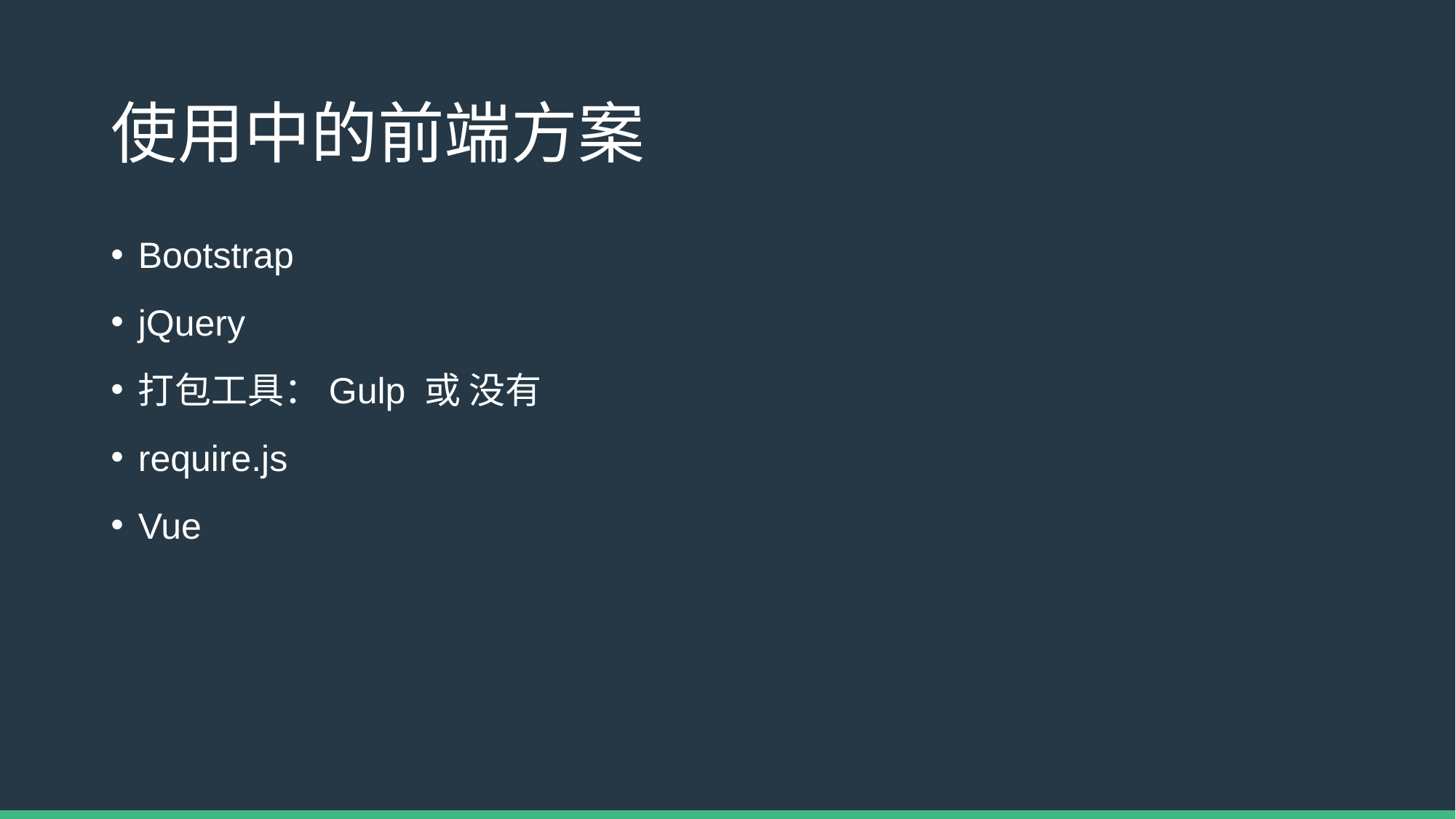

# 使用中的前端方案
Bootstrap
jQuery
打包工具：Gulp 或 没有
require.js
Vue